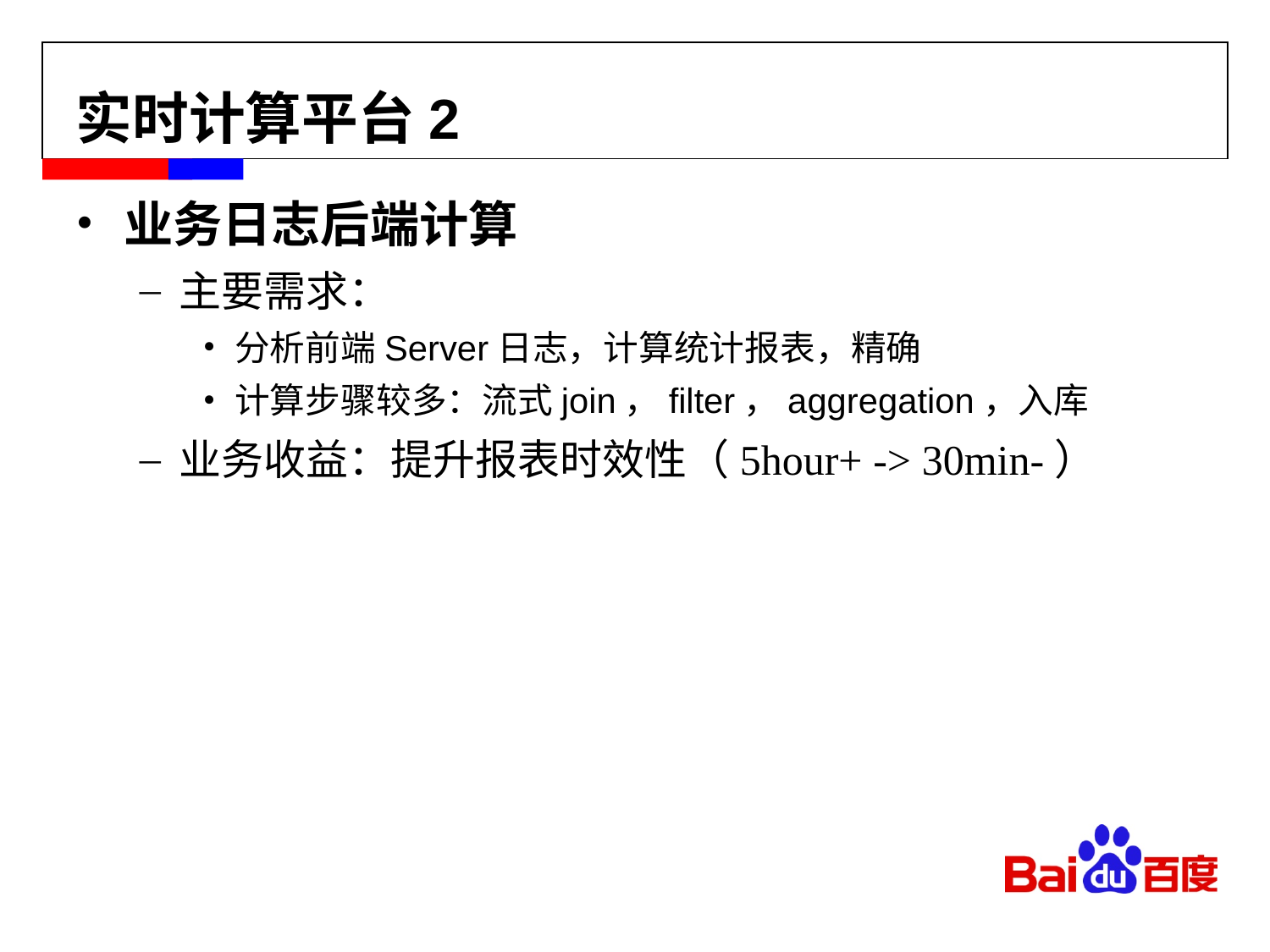

# 实时计算平台2
业务日志后端计算
主要需求：
分析前端Server日志，计算统计报表，精确
计算步骤较多：流式join，filter，aggregation，入库
业务收益：提升报表时效性（5hour+ -> 30min-）